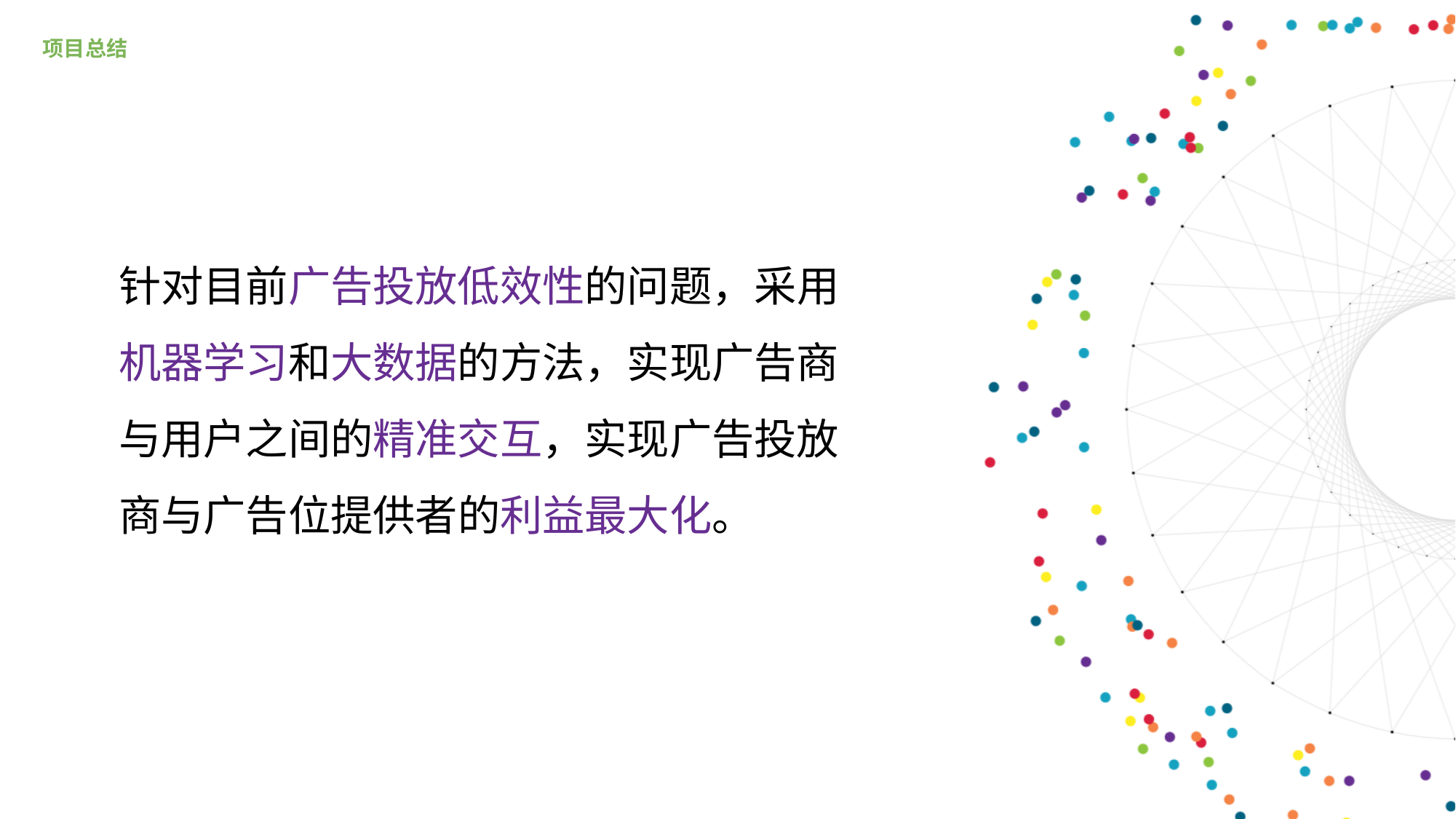

项目总结
针对目前广告投放低效性的问题，采用机器学习和大数据的方法，实现广告商与用户之间的精准交互，实现广告投放商与广告位提供者的利益最大化。